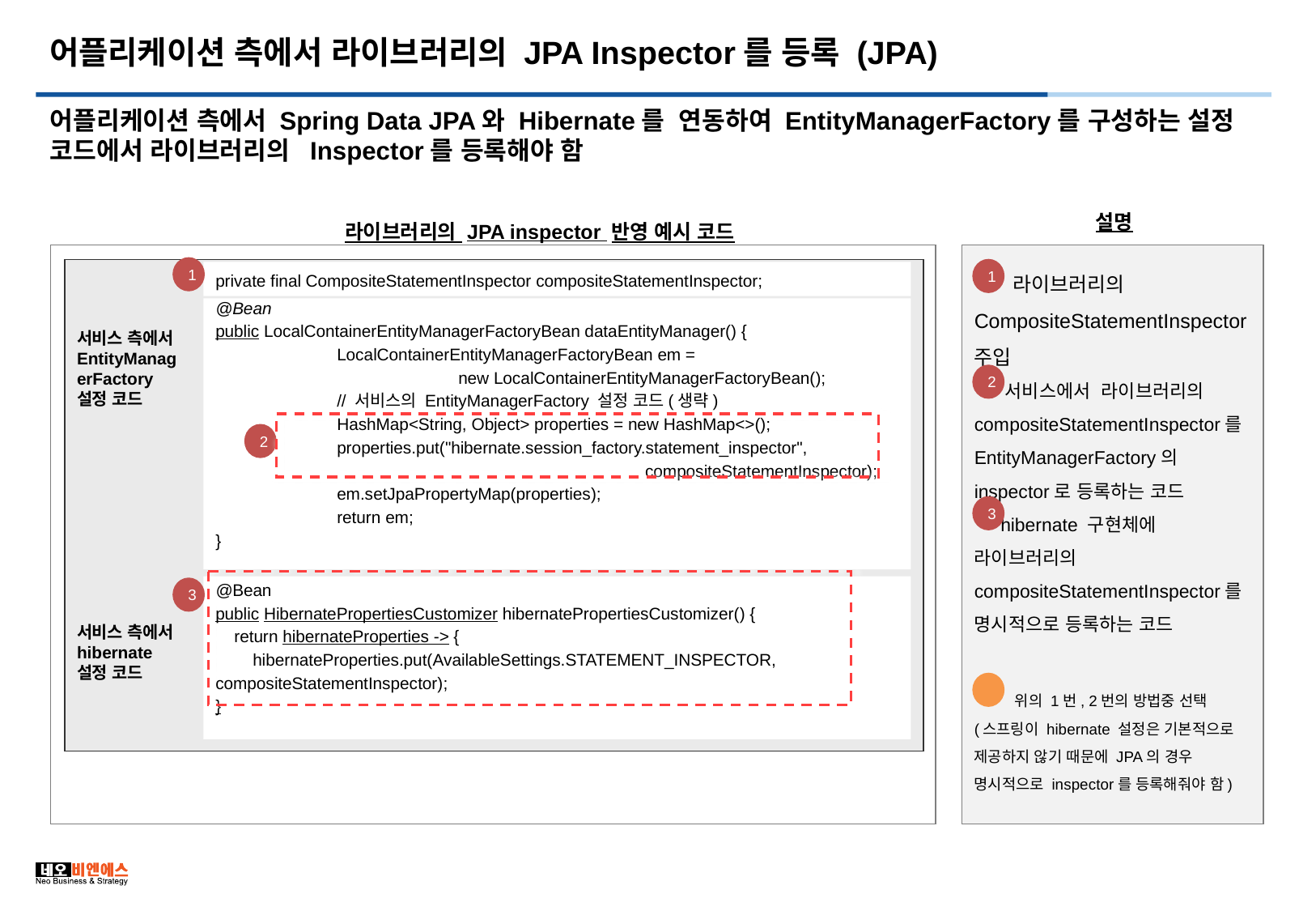

# 어플리케이션 측에서 라이브러리의 JPA Inspector를 등록 (JPA)
어플리케이션 측에서 Spring Data JPA와 Hibernate를  연동하여 EntityManagerFactory를 구성하는 설정 코드에서 라이브러리의  Inspector를 등록해야 함

설명
라이브러리의 JPA inspector 반영 예시 코드

      라이브러리의 CompositeStatementInspector 주입
     서비스에서  라이브러리의 compositeStatementInspector를 EntityManagerFactory의 inspector로 등록하는 코드
     hibernate 구현체에 라이브러리의 compositeStatementInspector를 명시적으로 등록하는 코드

     위의 1번, 2번의 방법중 선택
(스프링이 hibernate 설정은 기본적으로 제공하지 않기 때문에 JPA의 경우 명시적으로 inspector를 등록해줘야 함)

1
1

private final CompositeStatementInspector compositeStatementInspector;
@Bean
public LocalContainerEntityManagerFactoryBean dataEntityManager() {
	LocalContainerEntityManagerFactoryBean em =
new LocalContainerEntityManagerFactoryBean();
	// 서비스의 EntityManagerFactory 설정 코드(생략)
	HashMap<String, Object> properties = new HashMap<>();
	properties.put("hibernate.session_factory.statement_inspector",
 compositeStatementInspector);
	em.setJpaPropertyMap(properties);
	return em;
}

서비스 측에서 EntityManagerFactory 설정 코드
2

2
3
3

@Bean
public HibernatePropertiesCustomizer hibernatePropertiesCustomizer() {
    return hibernateProperties -> {
        hibernateProperties.put(AvailableSettings.STATEMENT_INSPECTOR, compositeStatementInspector);
}

3
서비스 측에서 hibernate 설정 코드